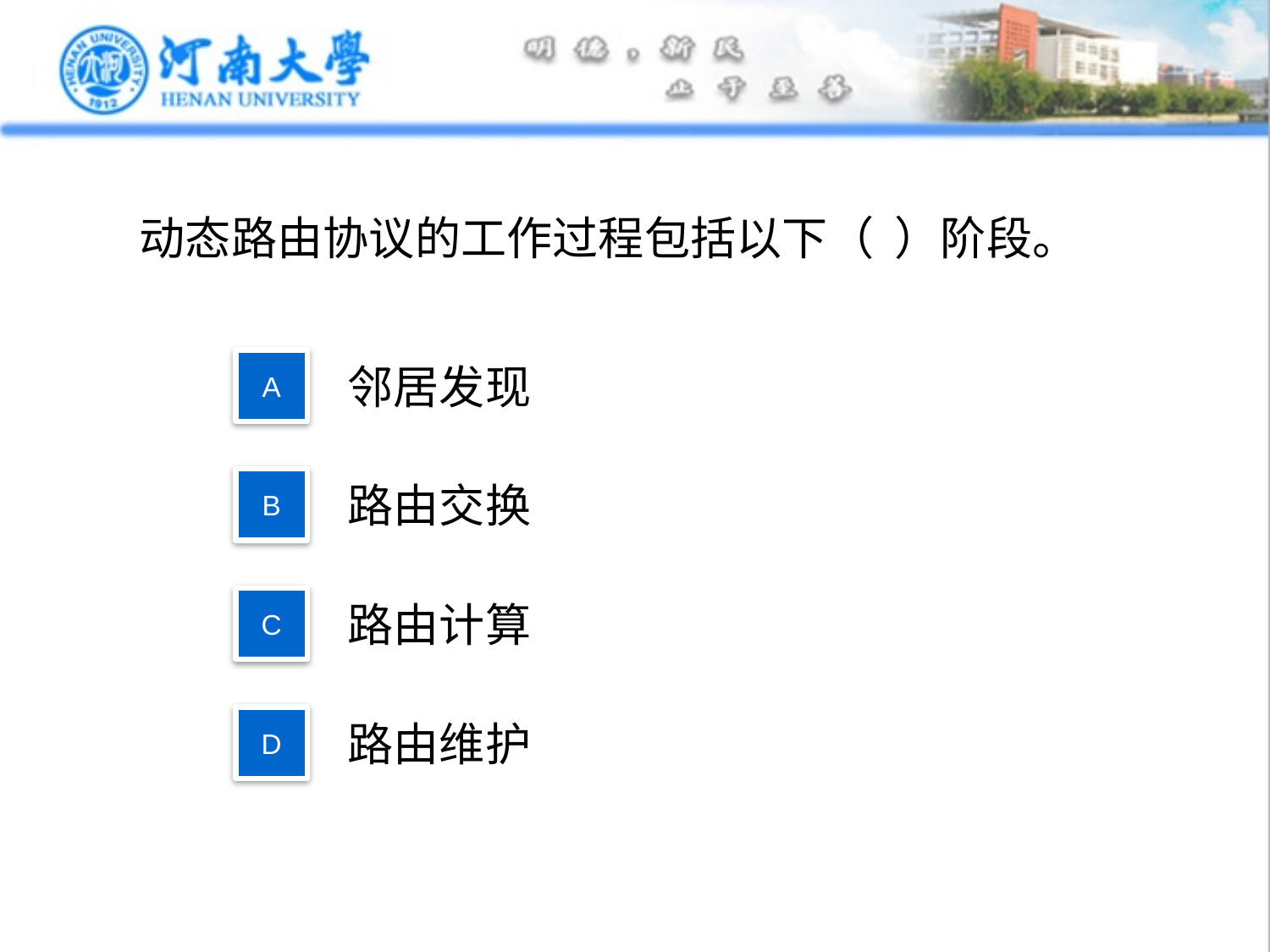

动态路由协议的工作过程包括以下（  ）阶段。
邻居发现
A
路由交换
B
路由计算
C
路由维护
D